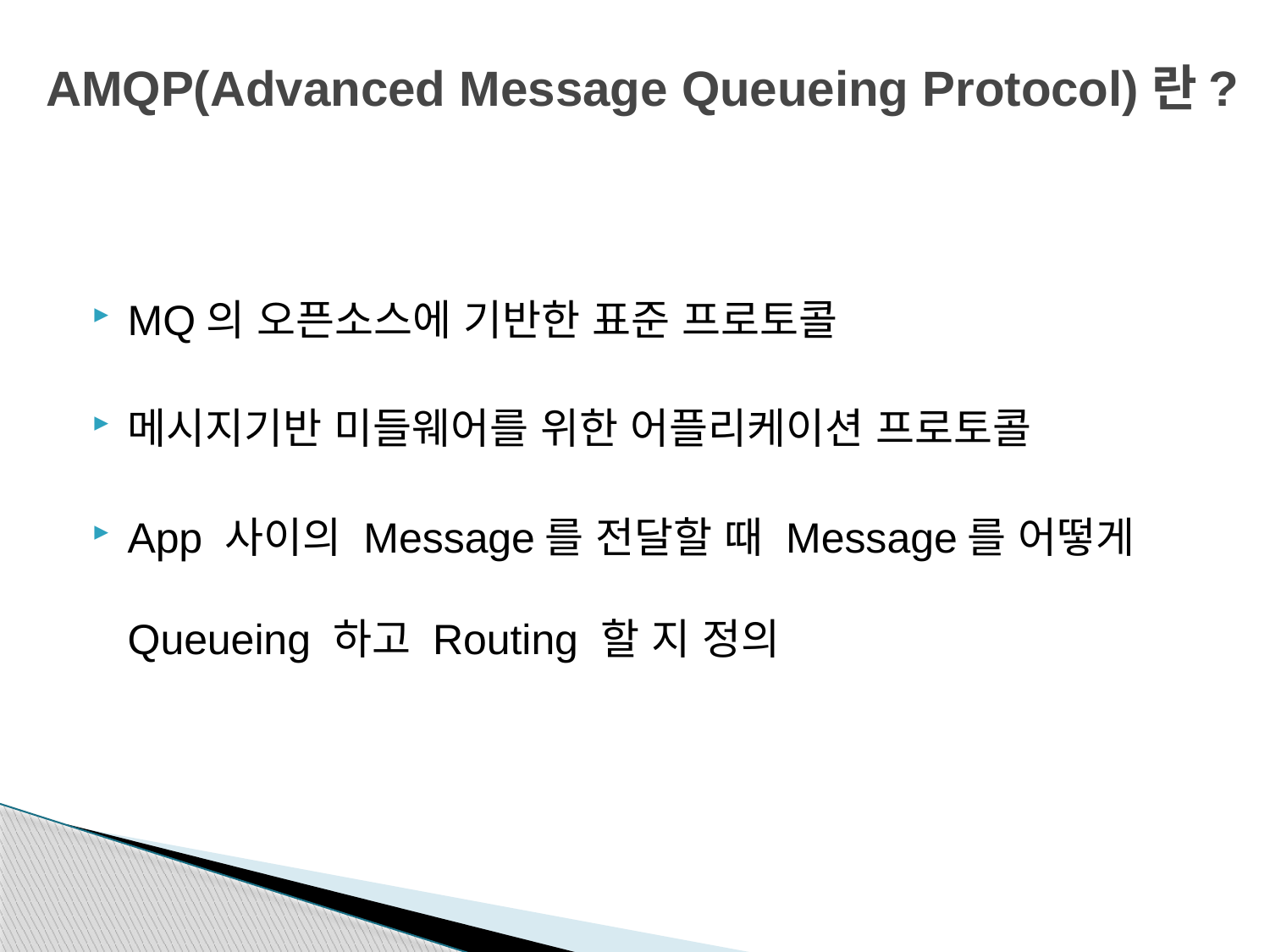

# AMQP(Advanced Message Queueing Protocol)란?
MQ의 오픈소스에 기반한 표준 프로토콜
메시지기반 미들웨어를 위한 어플리케이션 프로토콜
App 사이의 Message를 전달할 때 Message를 어떻게 Queueing 하고 Routing 할 지 정의